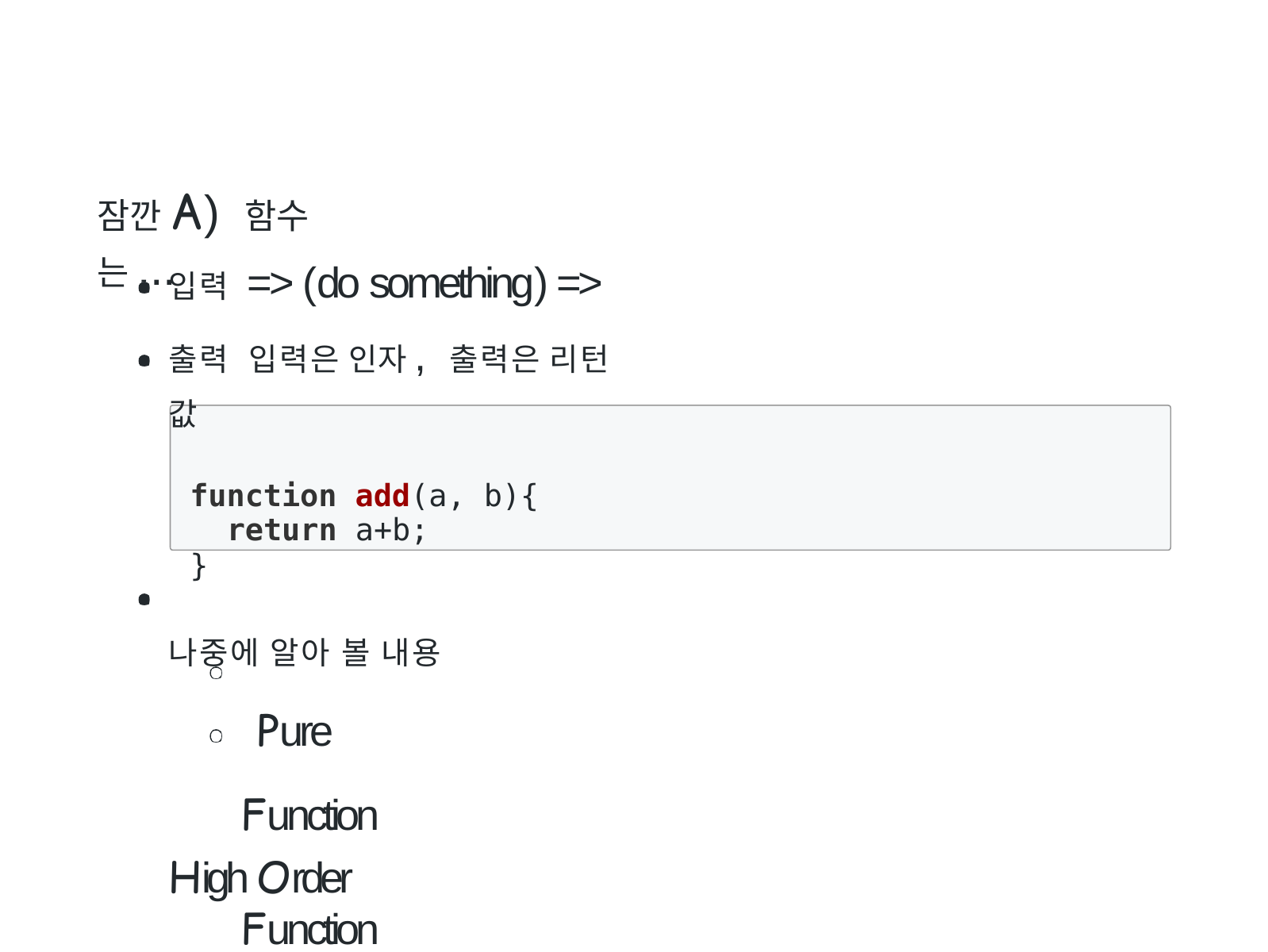

# 잠깐A) 함수는...
입력 => (do something) => 출력  입력은 인자, 출력은 리턴 값

function add(a, b){
return a+b;
}
나중에 알아 볼 내용  Pure Function
High Order Function